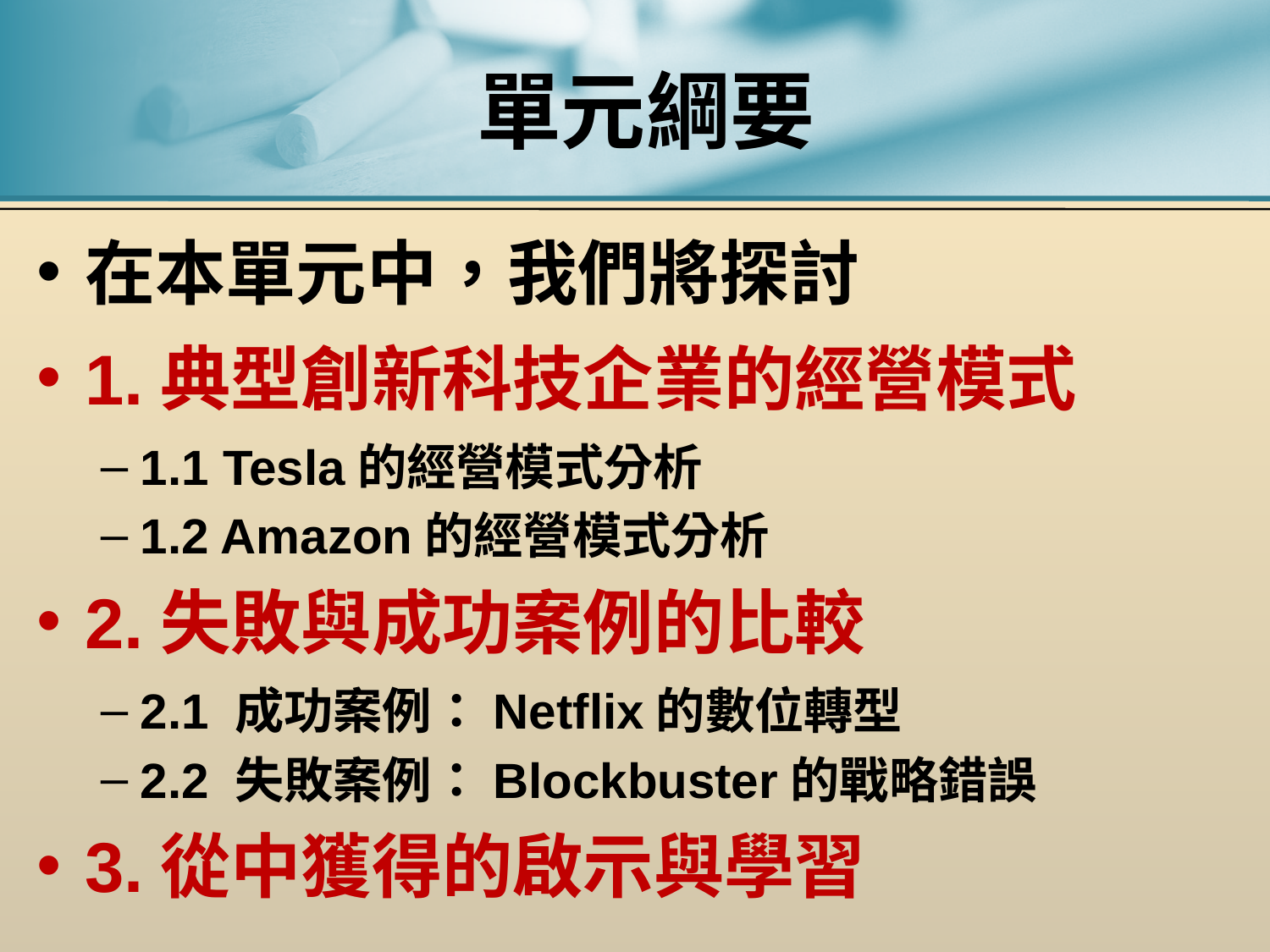

# 單元綱要
在本單元中，我們將探討
1.典型創新科技企業的經營模式
1.1 Tesla的經營模式分析
1.2 Amazon的經營模式分析
2.失敗與成功案例的比較
2.1 成功案例：Netflix的數位轉型
2.2 失敗案例：Blockbuster的戰略錯誤
3.從中獲得的啟示與學習